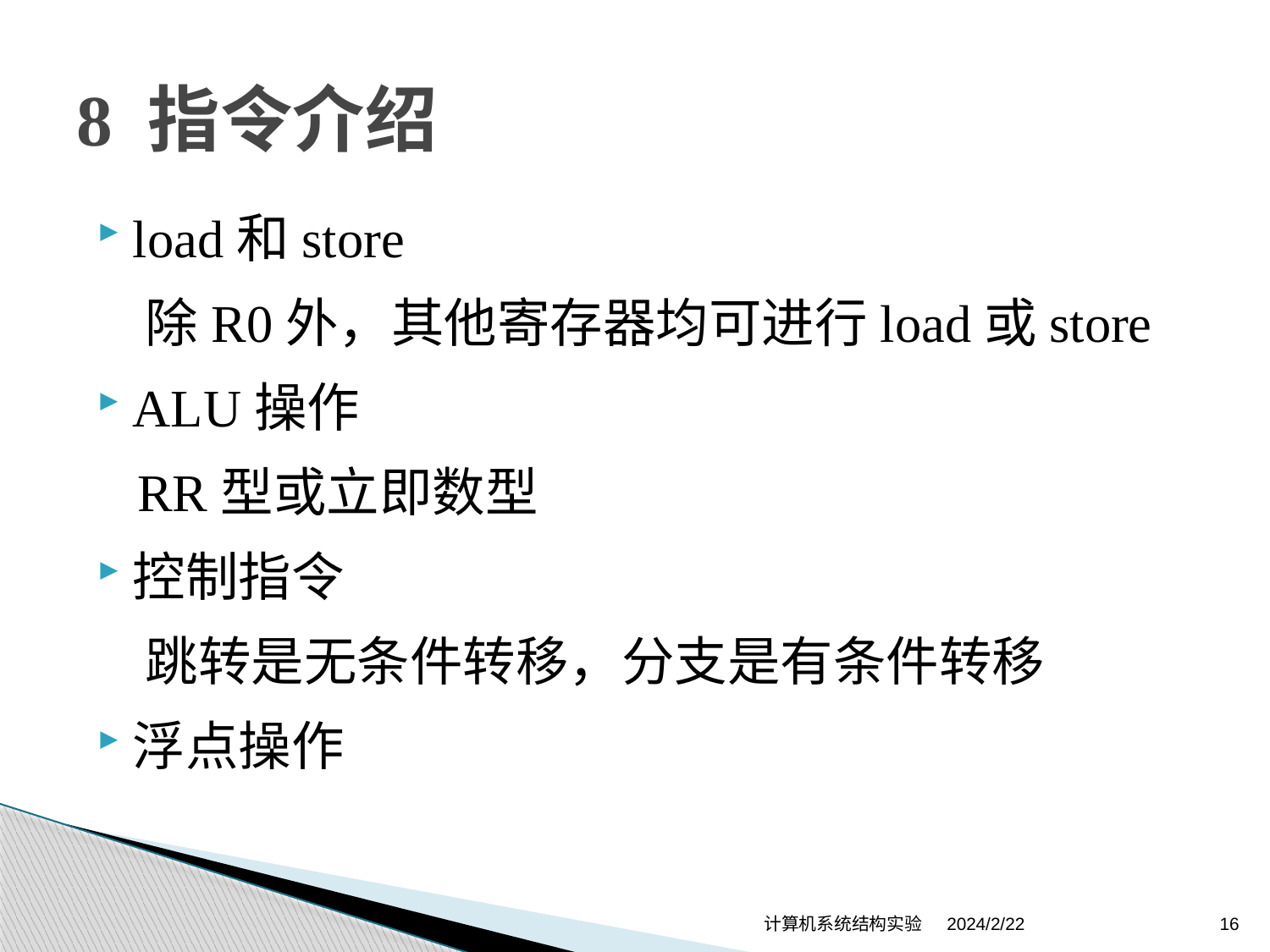

# 8 指令介绍
load和store
   除R0外，其他寄存器均可进行load或store
ALU操作
   RR型或立即数型
控制指令
   跳转是无条件转移，分支是有条件转移
浮点操作

计算机系统结构实验
2024/2/22
16